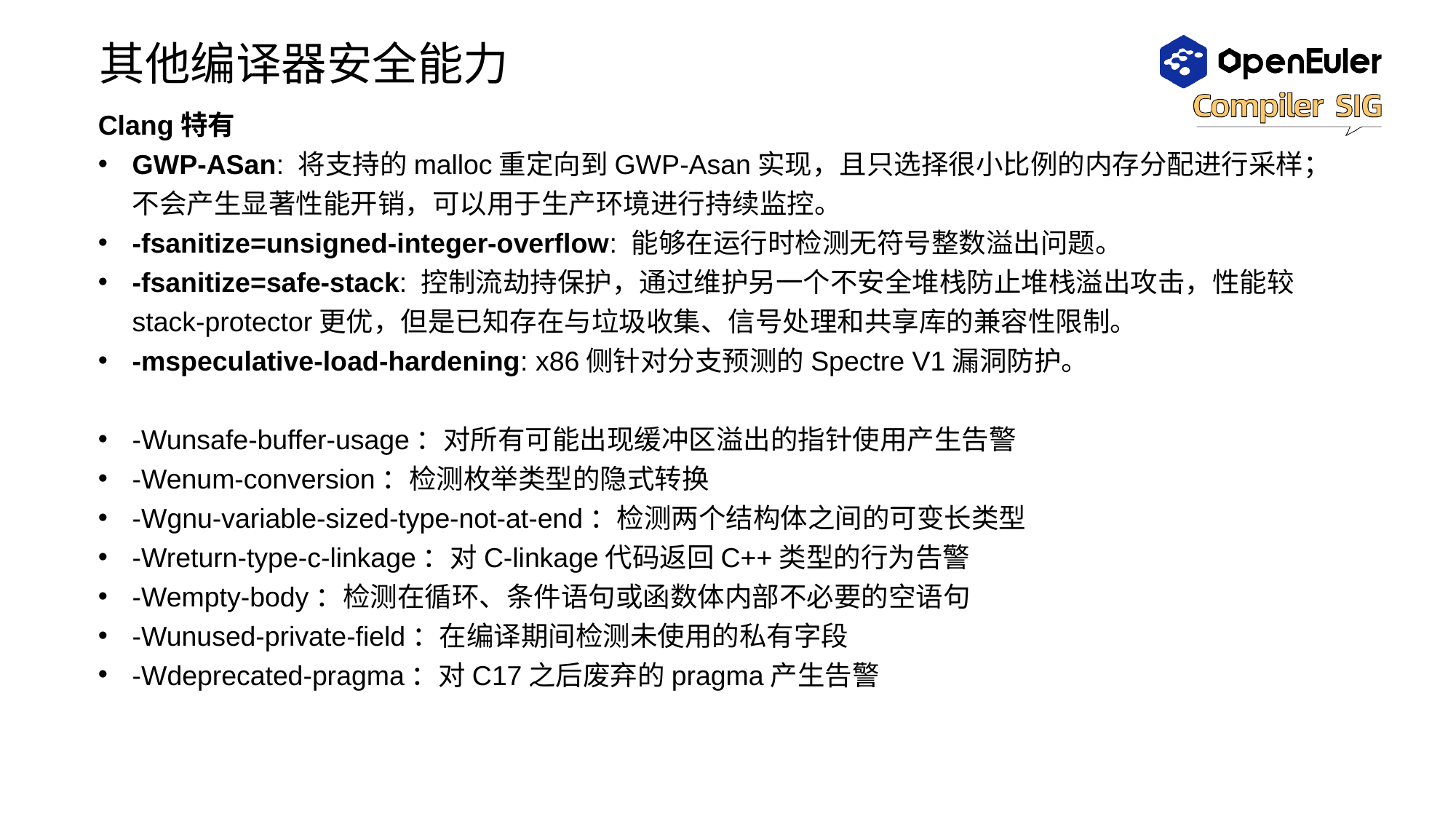

# 其他编译器安全能力
Clang特有
GWP-ASan: 将支持的malloc重定向到GWP-Asan实现，且只选择很小比例的内存分配进行采样；不会产生显著性能开销，可以用于生产环境进行持续监控。
-fsanitize=unsigned-integer-overflow: 能够在运行时检测无符号整数溢出问题。
-fsanitize=safe-stack: 控制流劫持保护，通过维护另一个不安全堆栈防止堆栈溢出攻击，性能较stack-protector更优，但是已知存在与垃圾收集、信号处理和共享库的兼容性限制。
-mspeculative-load-hardening: x86侧针对分支预测的Spectre V1漏洞防护。

-Wunsafe-buffer-usage：对所有可能出现缓冲区溢出的指针使用产生告警
-Wenum-conversion：检测枚举类型的隐式转换
-Wgnu-variable-sized-type-not-at-end：检测两个结构体之间的可变长类型
-Wreturn-type-c-linkage：对C-linkage代码返回C++类型的行为告警
-Wempty-body：检测在循环、条件语句或函数体内部不必要的空语句
-Wunused-private-field：在编译期间检测未使用的私有字段
-Wdeprecated-pragma：对C17之后废弃的pragma产生告警